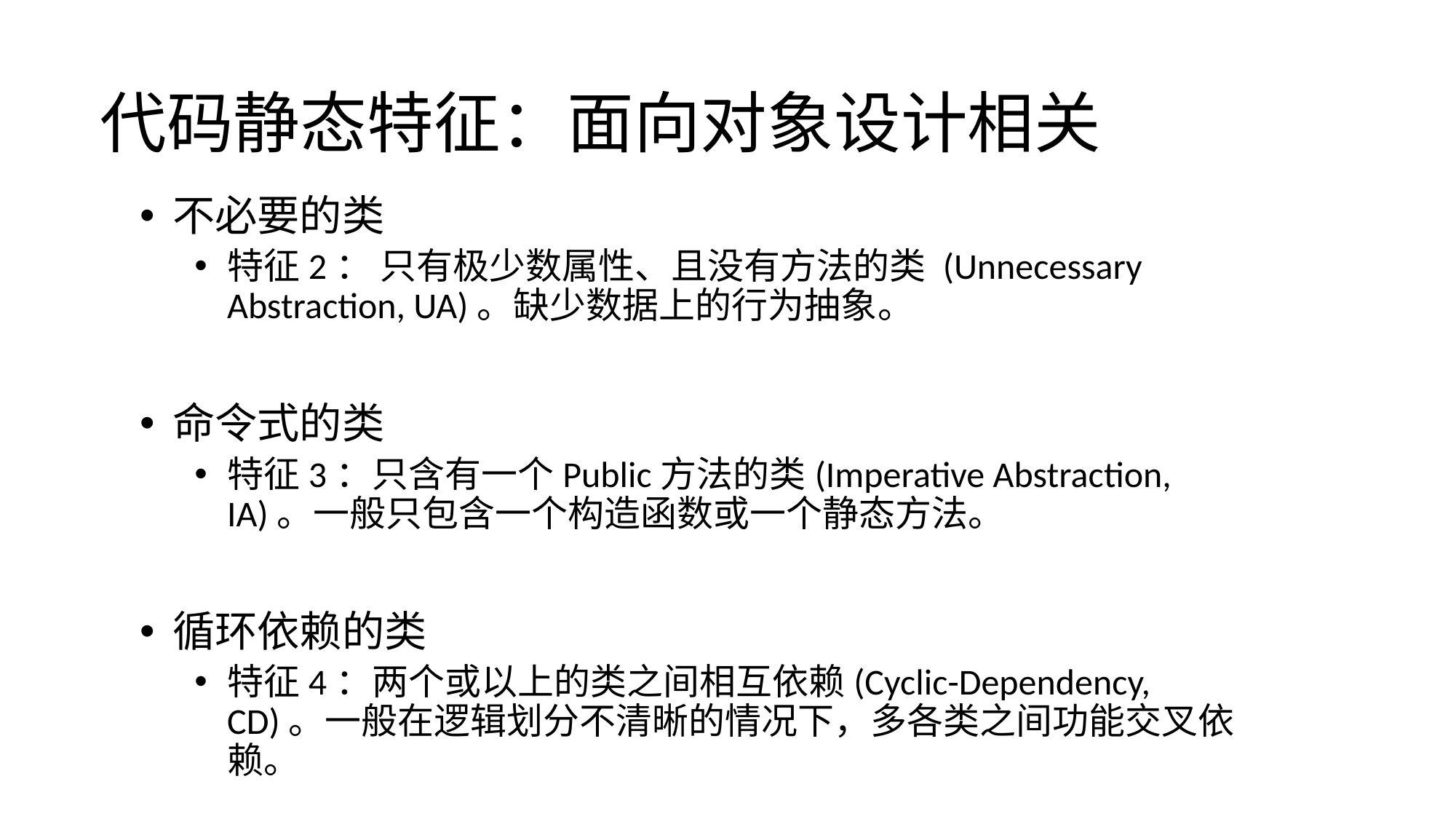

# 代码静态特征：面向对象设计相关
不必要的类
特征2： 只有极少数属性、且没有方法的类 (Unnecessary Abstraction, UA)。缺少数据上的行为抽象。

命令式的类
特征3：只含有一个Public方法的类(Imperative Abstraction, IA)。一般只包含一个构造函数或一个静态方法。

循环依赖的类
特征4：两个或以上的类之间相互依赖(Cyclic-Dependency, CD)。一般在逻辑划分不清晰的情况下，多各类之间功能交叉依赖。